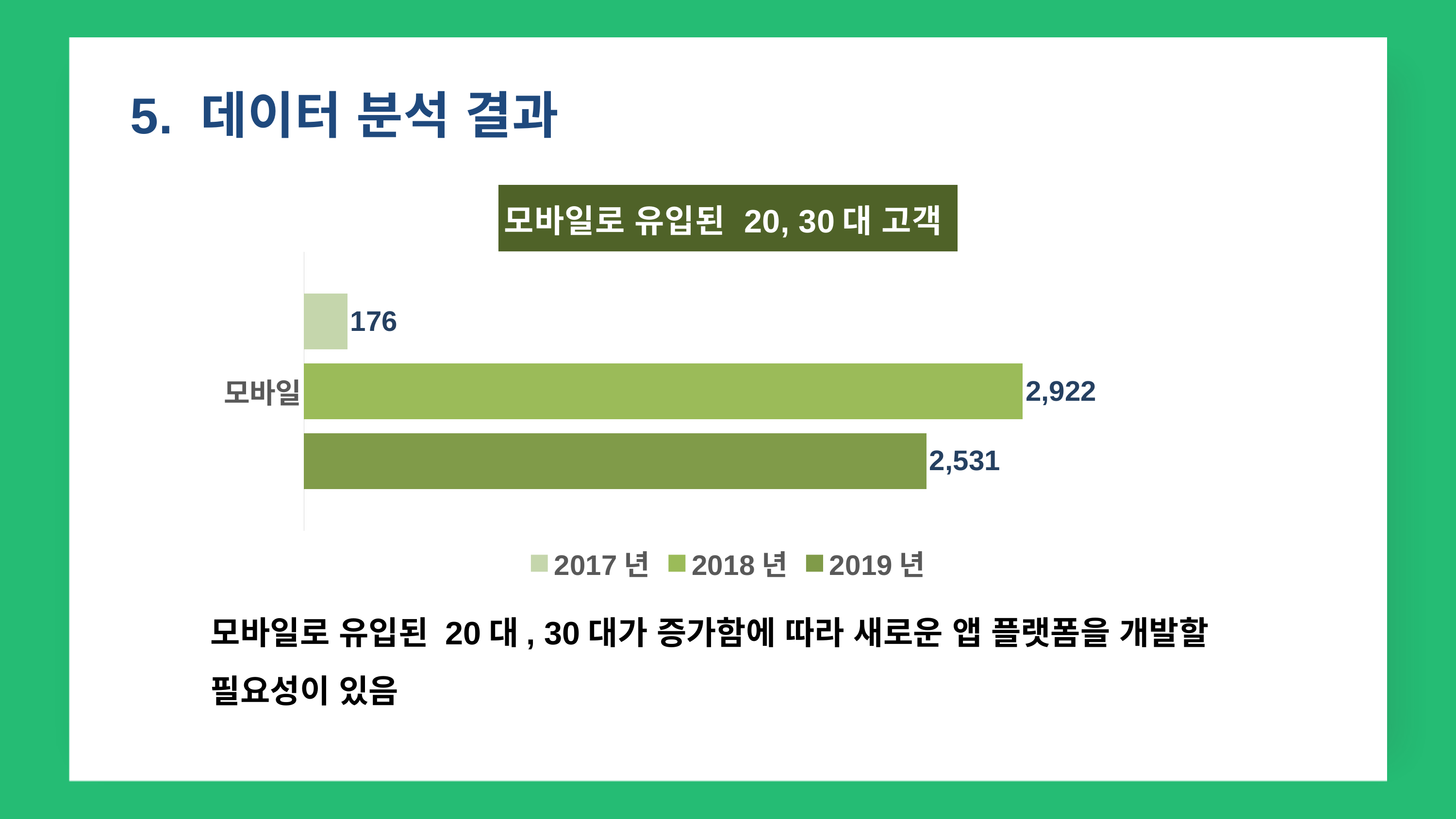

5. 데이터 분석 결과

### Chart: 모바일로 유입된 20, 30대 고객

| Category | 2019년 | 2018년 | 2017년 |
|---|---|---|---|
| 모바일 | 2531.0 | 2922.0 | 176.0 |
모바일로 유입된 20대, 30대가 증가함에 따라 새로운 앱 플랫폼을 개발할 필요성이 있음